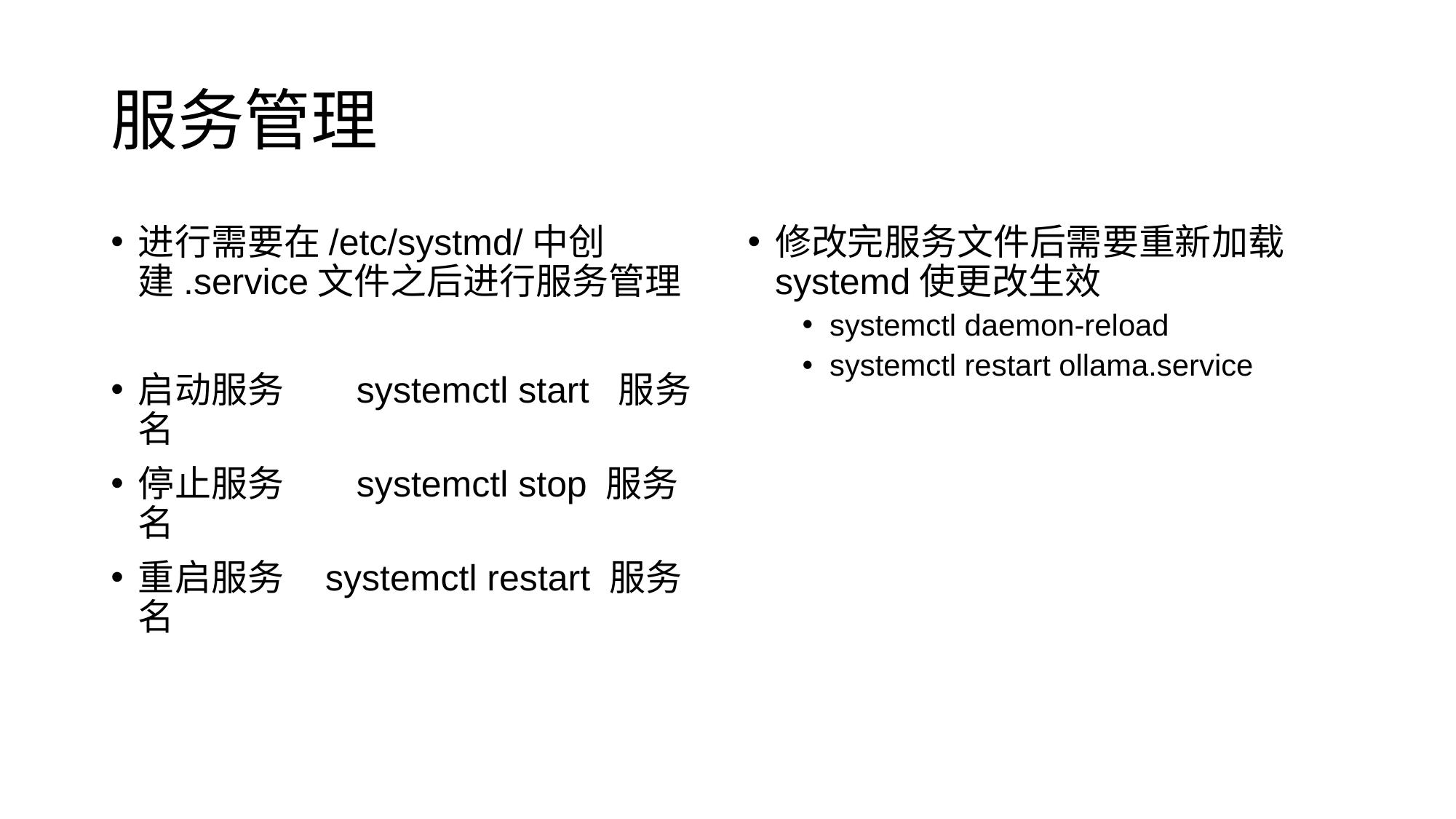

# 服务管理
进行需要在/etc/systmd/中创建.service文件之后进行服务管理

启动服务	systemctl start  服务名
停止服务	systemctl stop 服务名
重启服务    systemctl restart 服务名

修改完服务文件后需要重新加载systemd使更改生效
systemctl daemon-reload
systemctl restart ollama.service